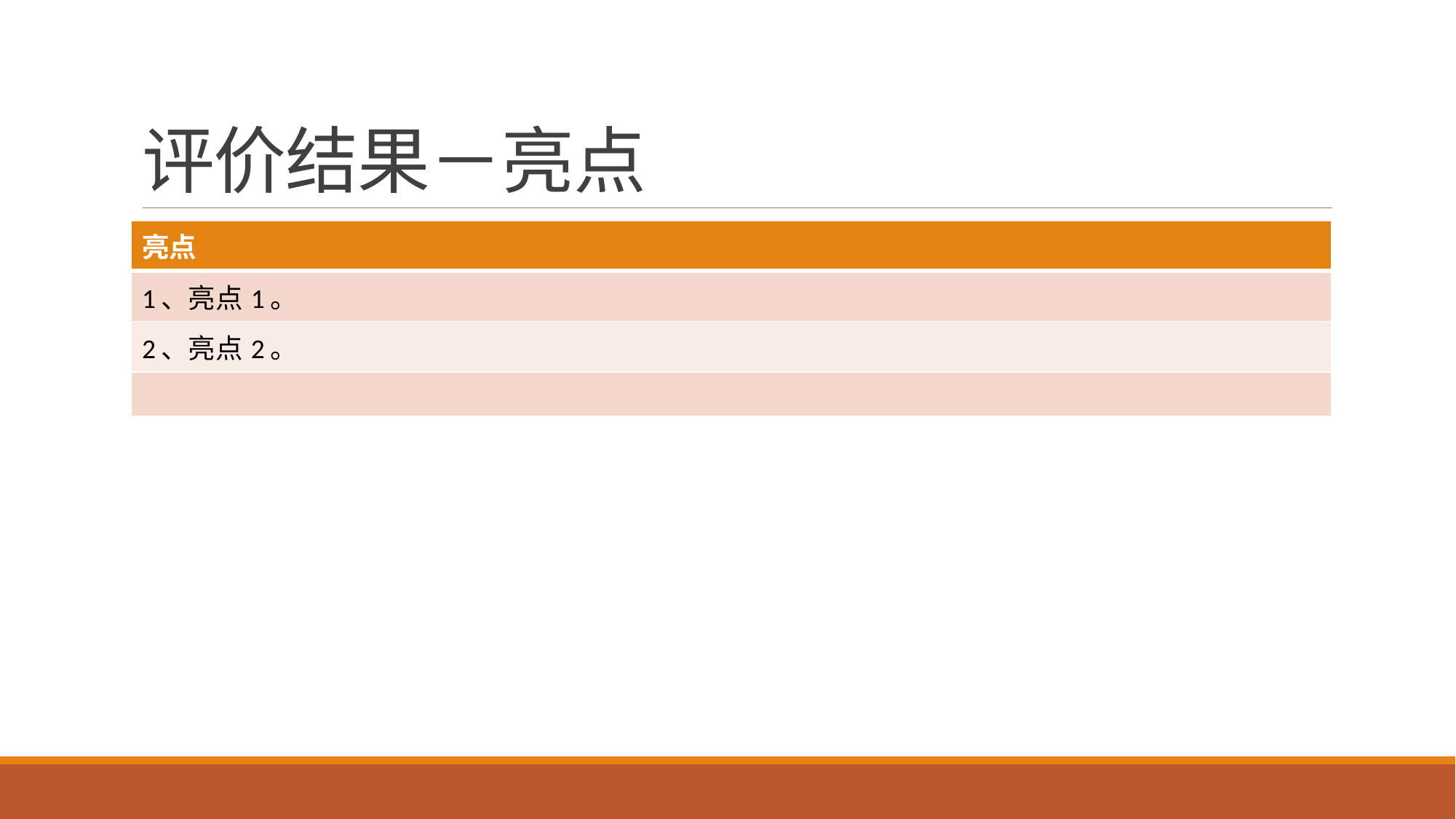

# 评价结果－亮点
| 亮点 |
| --- |
| 1、亮点1。 |
| 2、亮点2。 |
|  |